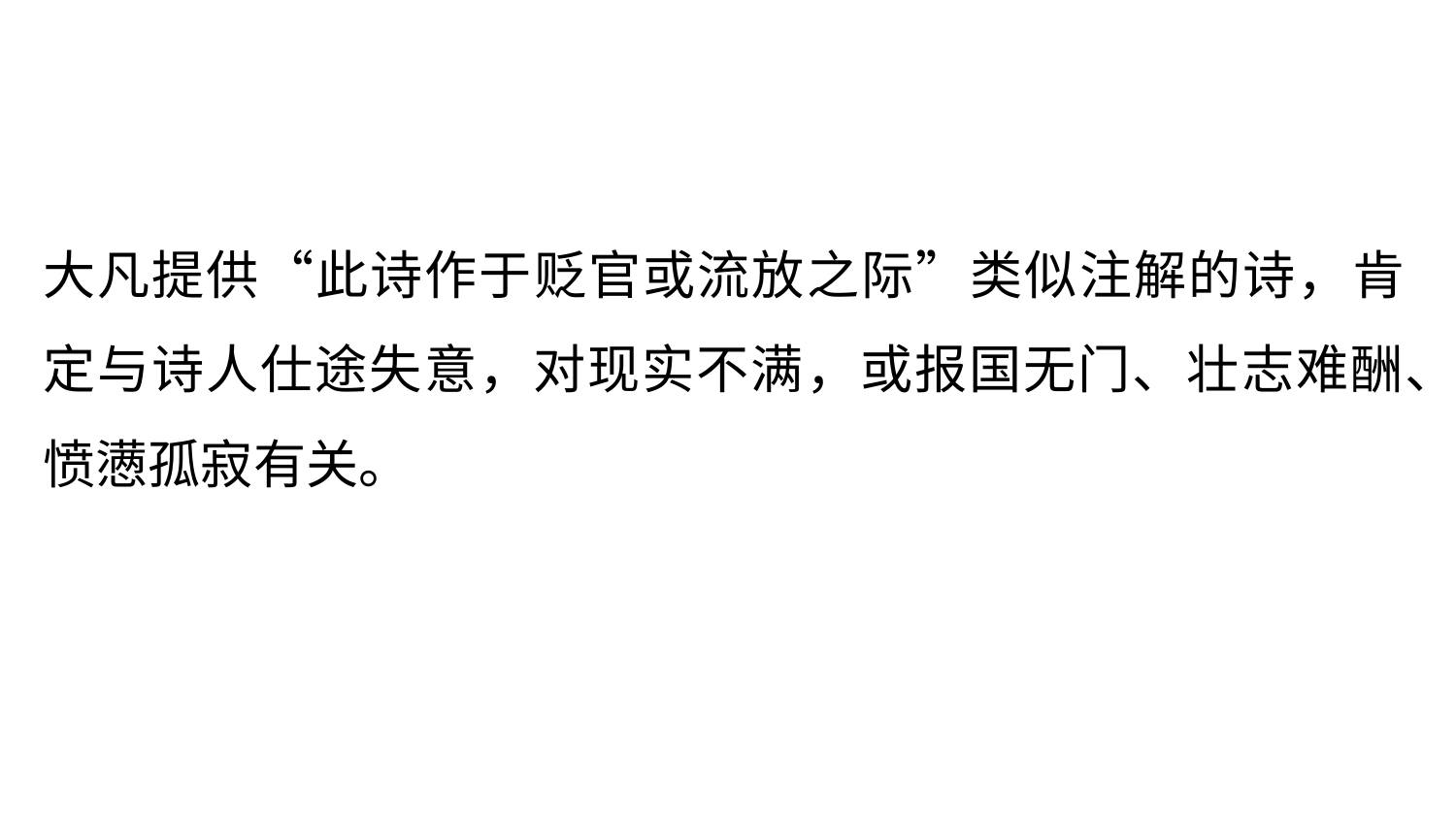

大凡提供“此诗作于贬官或流放之际”类似注解的诗，肯定与诗人仕途失意，对现实不满，或报国无门、壮志难酬、愤懑孤寂有关。